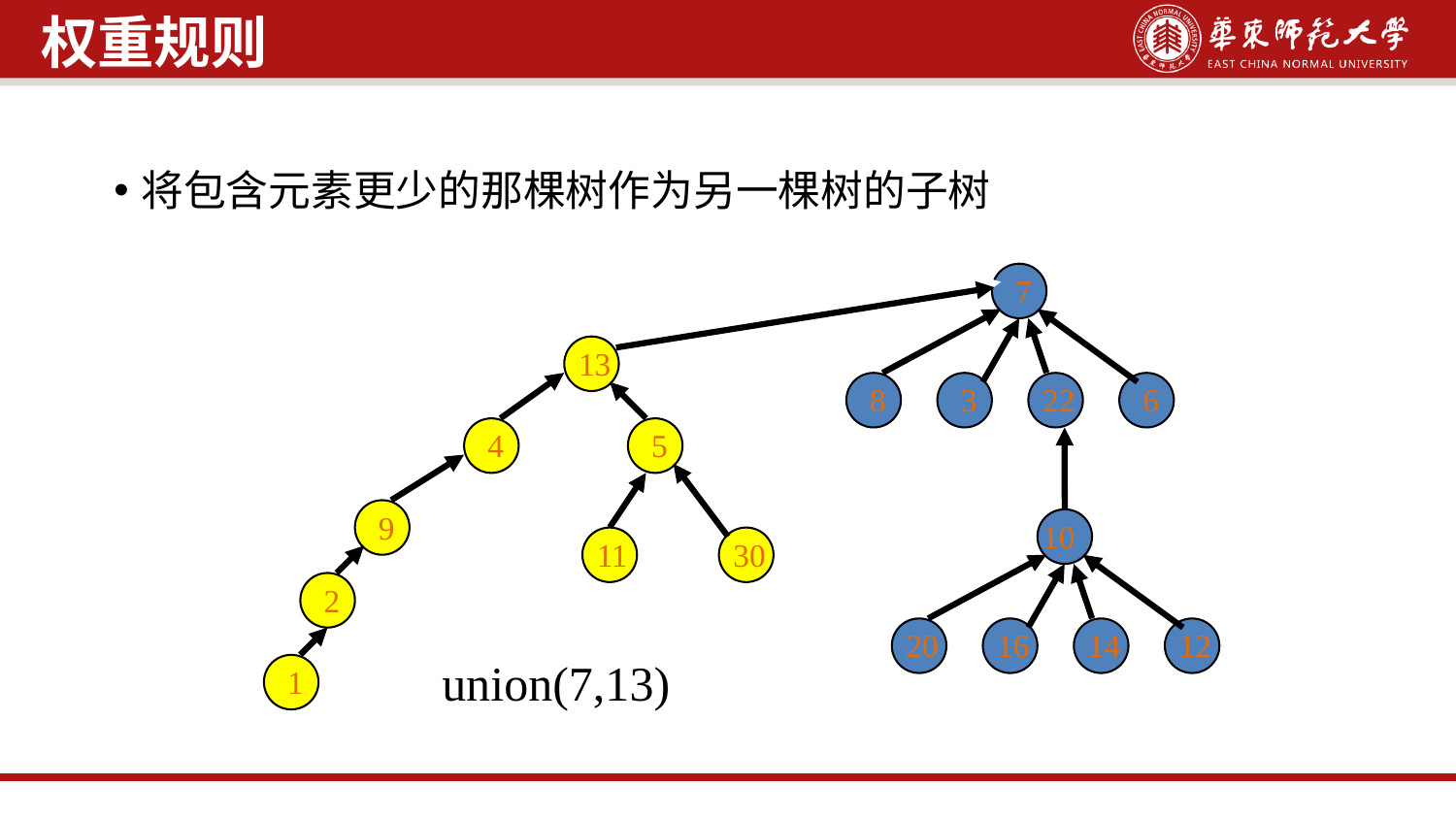

权重规则
将包含元素更少的那棵树作为另一棵树的子树

7

8

3

22

6

10

20

16

14

12

13

4

5

9

11

30

2

1
union(7,13)